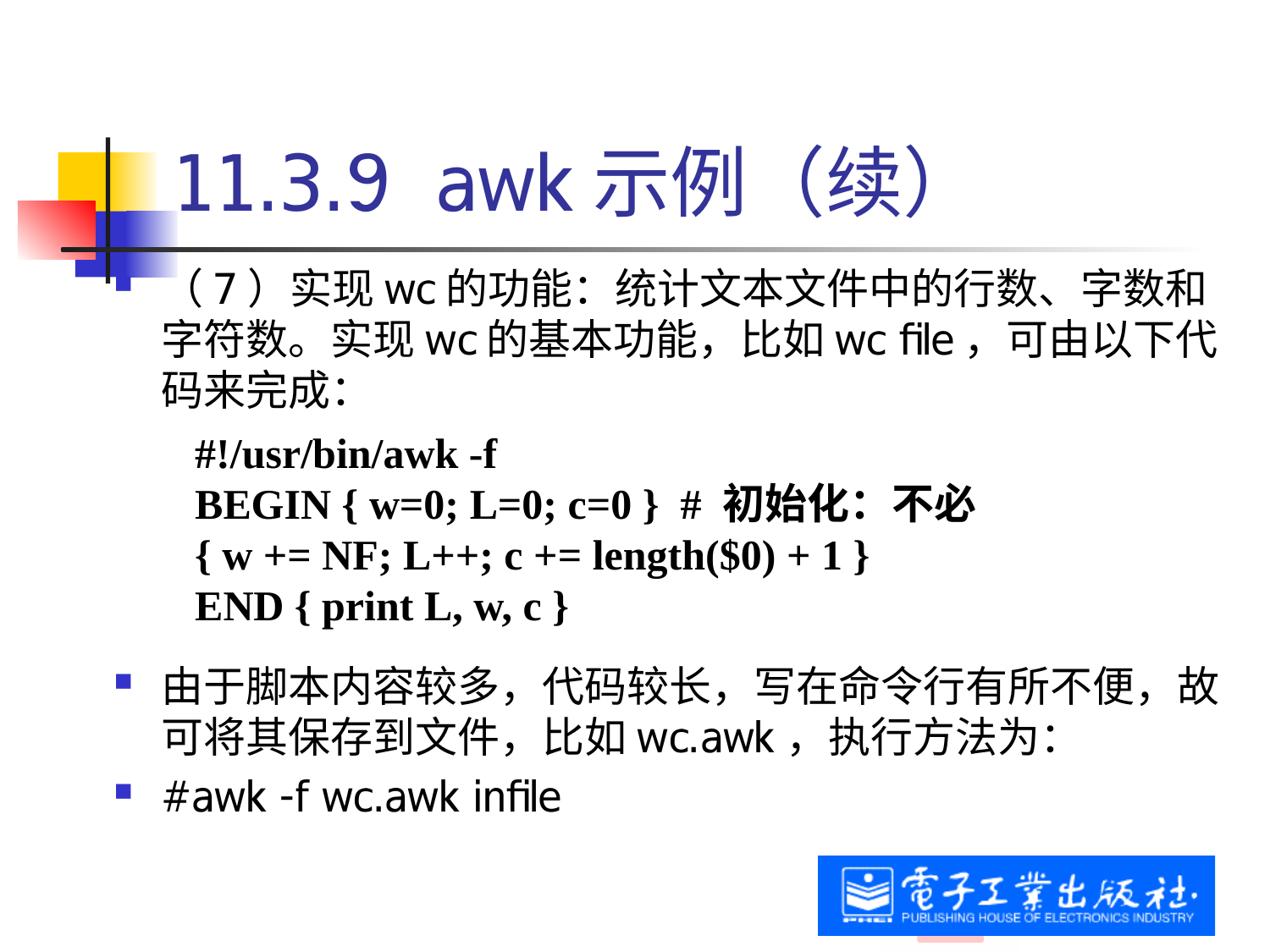

# 11.3.9  awk示例（续）
（7）实现wc的功能：统计文本文件中的行数、字数和字符数。实现wc的基本功能，比如wc file，可由以下代码来完成：

由于脚本内容较多，代码较长，写在命令行有所不便，故可将其保存到文件，比如wc.awk，执行方法为：
#awk -f wc.awk infile
#!/usr/bin/awk -f
BEGIN { w=0; L=0; c=0 }  # 初始化：不必
{ w += NF; L++; c += length($0) + 1 }
END { print L, w, c }